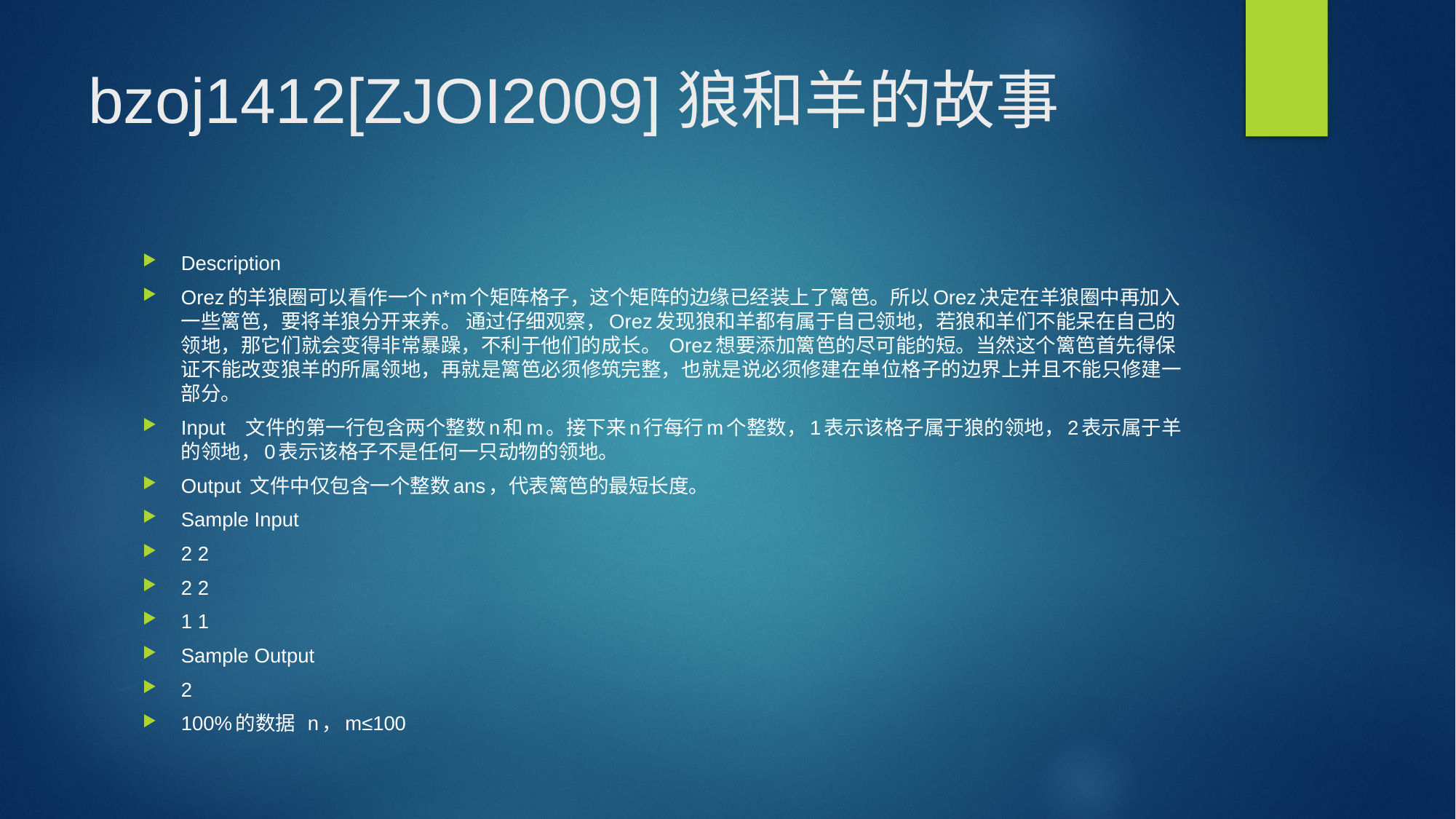

# bzoj1412[ZJOI2009]狼和羊的故事
Description
Orez的羊狼圈可以看作一个n*m个矩阵格子，这个矩阵的边缘已经装上了篱笆。所以Orez决定在羊狼圈中再加入一些篱笆，要将羊狼分开来养。 通过仔细观察，Orez发现狼和羊都有属于自己领地，若狼和羊们不能呆在自己的领地，那它们就会变得非常暴躁，不利于他们的成长。 Orez想要添加篱笆的尽可能的短。当然这个篱笆首先得保证不能改变狼羊的所属领地，再就是篱笆必须修筑完整，也就是说必须修建在单位格子的边界上并且不能只修建一部分。
Input   文件的第一行包含两个整数n和m。接下来n行每行m个整数，1表示该格子属于狼的领地，2表示属于羊的领地，0表示该格子不是任何一只动物的领地。
Output 文件中仅包含一个整数ans，代表篱笆的最短长度。
Sample Input
2 2
2 2
1 1
Sample Output
2
100%的数据  n，m≤100